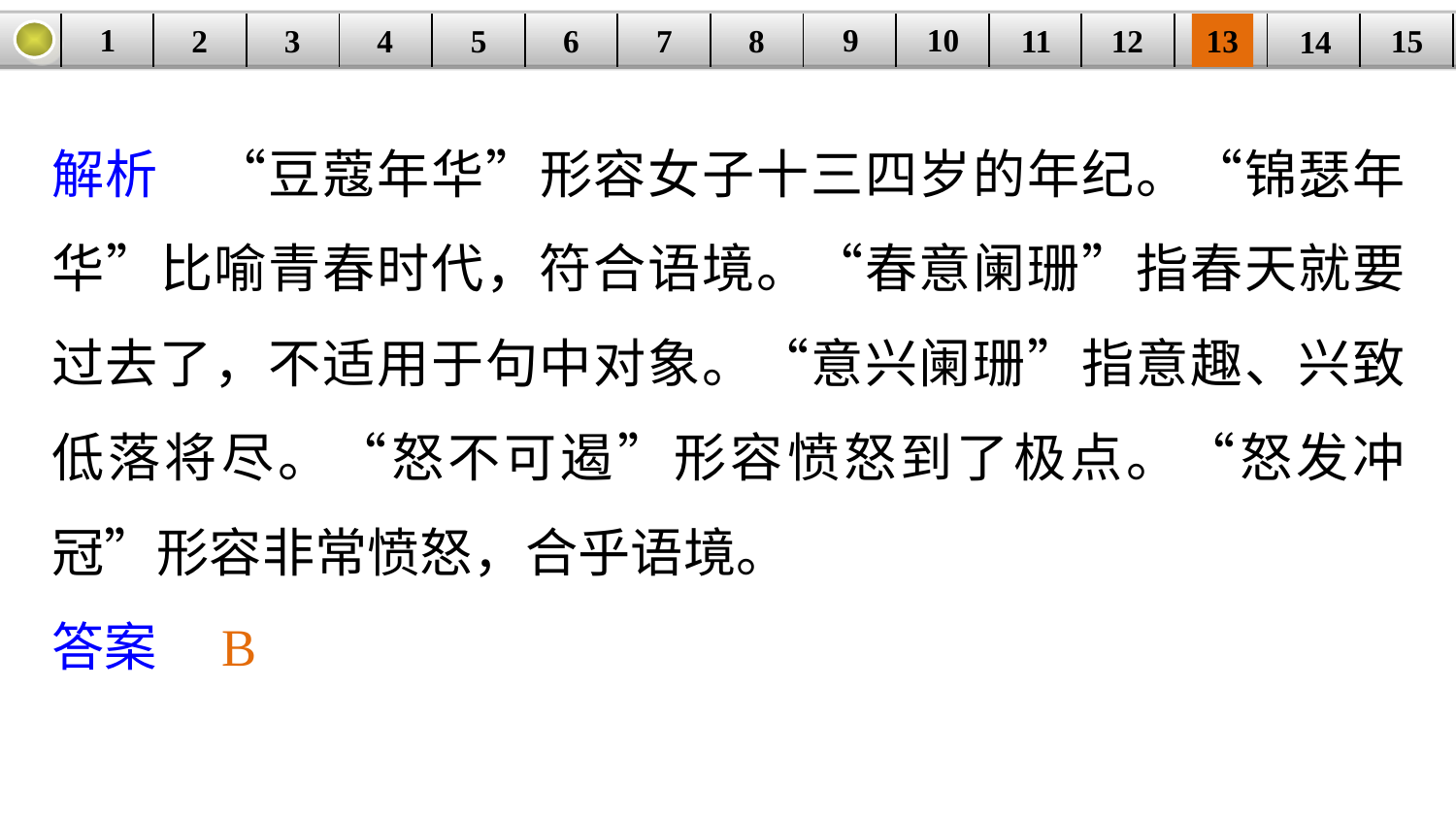

9
10
1
3
4
5
6
8
11
2
12
15
|  |  |  |  |  |  |  |  |  |  |  |  |  |  |  |
| --- | --- | --- | --- | --- | --- | --- | --- | --- | --- | --- | --- | --- | --- | --- |
7
13
14

解析　“豆蔻年华”形容女子十三四岁的年纪。“锦瑟年华”比喻青春时代，符合语境。“春意阑珊”指春天就要过去了，不适用于句中对象。“意兴阑珊”指意趣、兴致低落将尽。“怒不可遏”形容愤怒到了极点。“怒发冲冠”形容非常愤怒，合乎语境。
答案　B